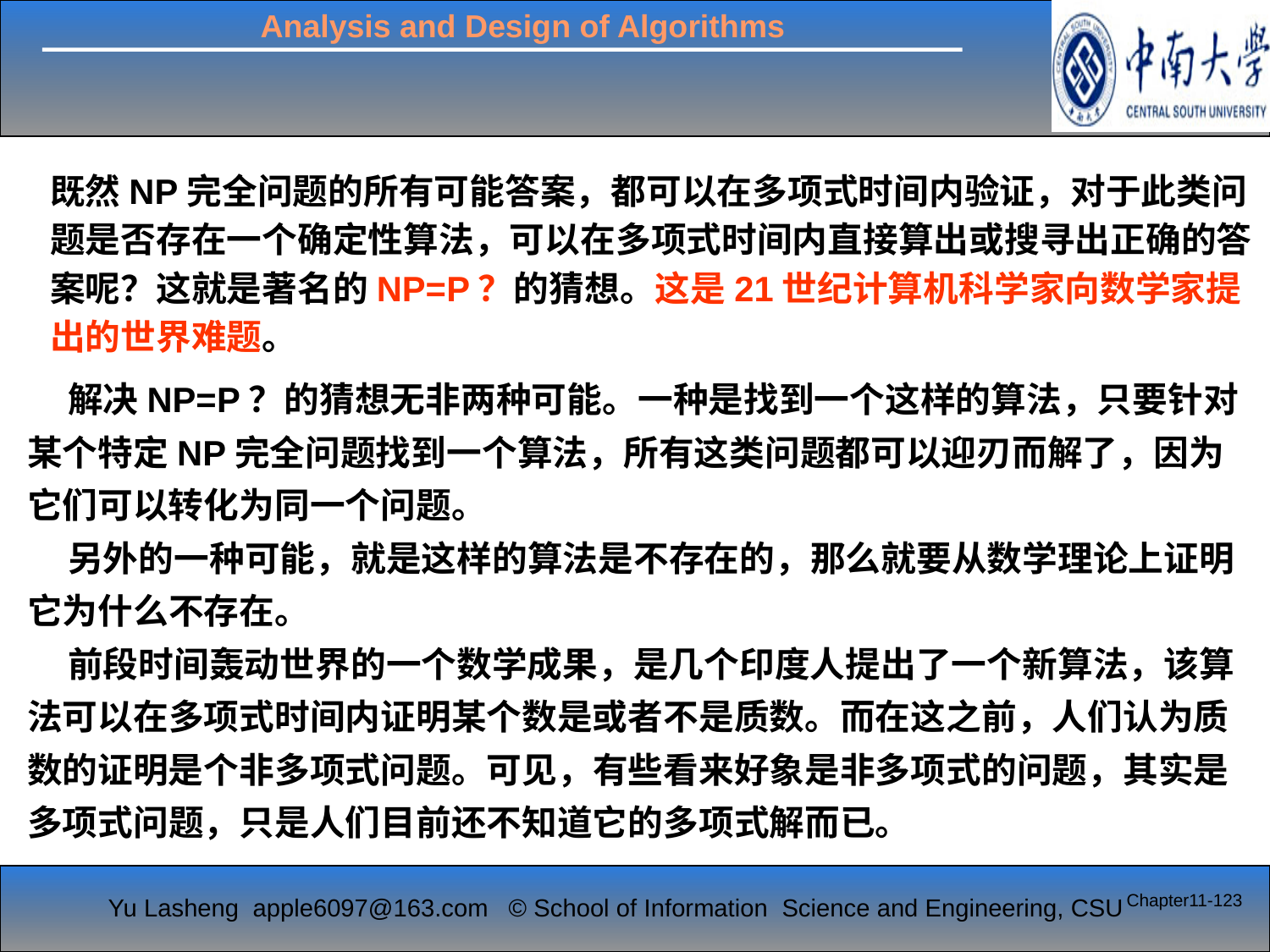

既然NP完全问题的所有可能答案，都可以在多项式时间内验证，对于此类问题是否存在一个确定性算法，可以在多项式时间内直接算出或搜寻出正确的答案呢？这就是著名的NP=P？的猜想。这是21世纪计算机科学家向数学家提出的世界难题。
    解决NP=P？的猜想无非两种可能。一种是找到一个这样的算法，只要针对某个特定NP完全问题找到一个算法，所有这类问题都可以迎刃而解了，因为它们可以转化为同一个问题。
    另外的一种可能，就是这样的算法是不存在的，那么就要从数学理论上证明它为什么不存在。
    前段时间轰动世界的一个数学成果，是几个印度人提出了一个新算法，该算法可以在多项式时间内证明某个数是或者不是质数。而在这之前，人们认为质数的证明是个非多项式问题。可见，有些看来好象是非多项式的问题，其实是多项式问题，只是人们目前还不知道它的多项式解而已。
Chapter11-123